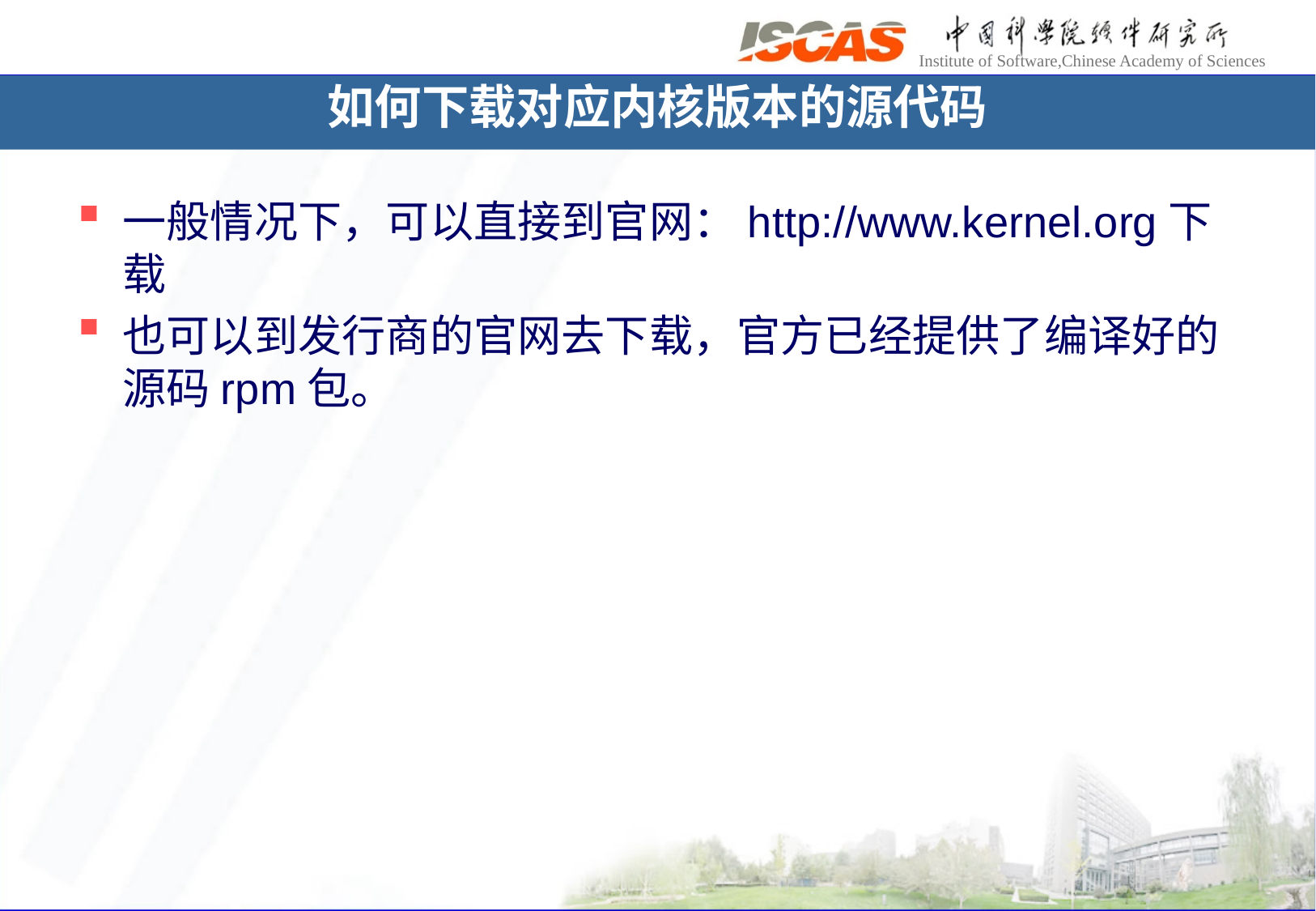

# 如何下载对应内核版本的源代码
一般情况下，可以直接到官网：http://www.kernel.org下载
也可以到发行商的官网去下载，官方已经提供了编译好的源码rpm包。